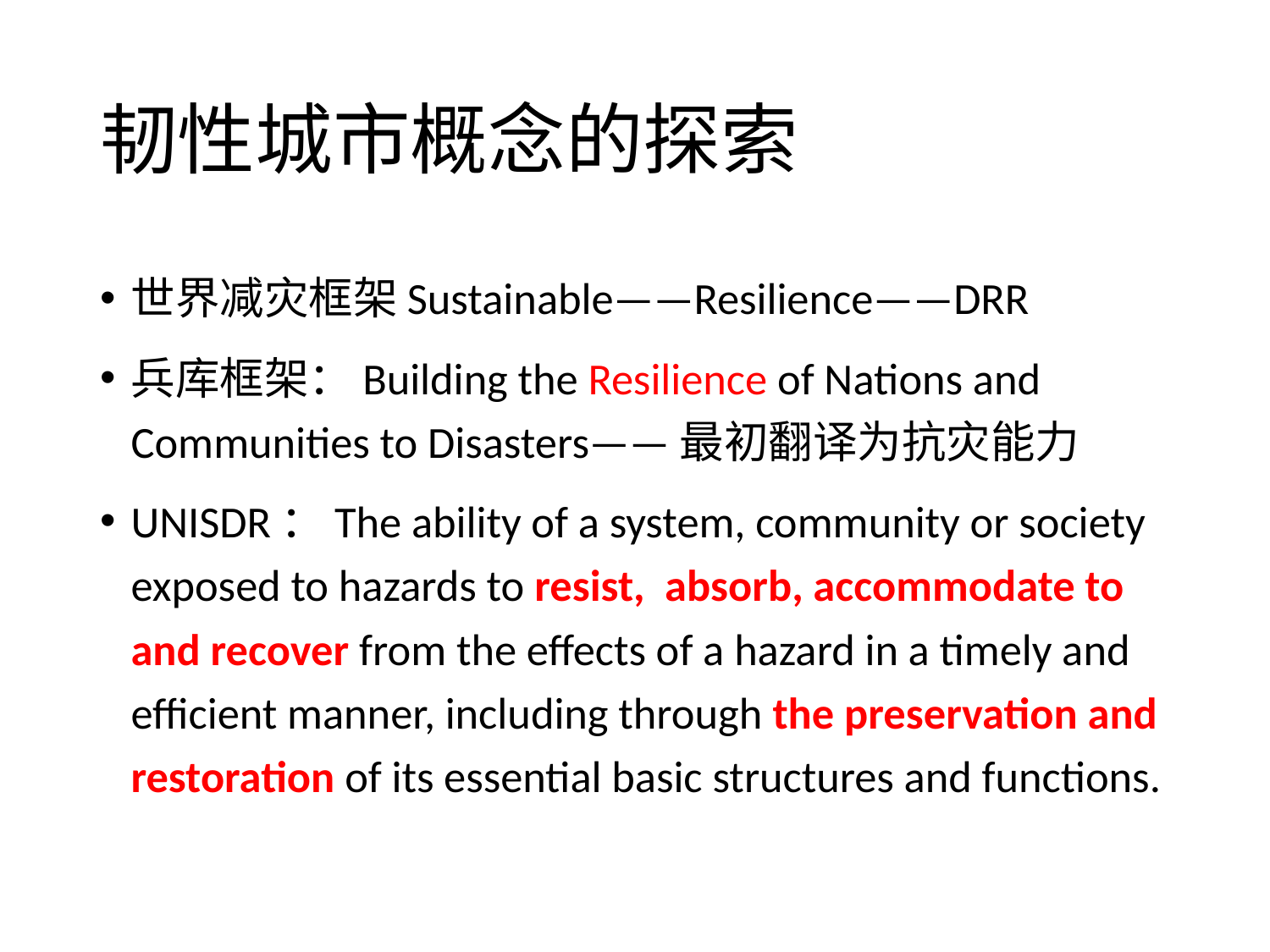

# 韧性城市概念的探索
世界减灾框架Sustainable——Resilience——DRR
兵库框架：Building the Resilience of Nations and Communities to Disasters——最初翻译为抗灾能力
UNISDR：The ability of a system, community or society exposed to hazards to resist,  absorb, accommodate to and recover from the effects of a hazard in a timely and efficient manner, including through the preservation and restoration of its essential basic structures and functions.